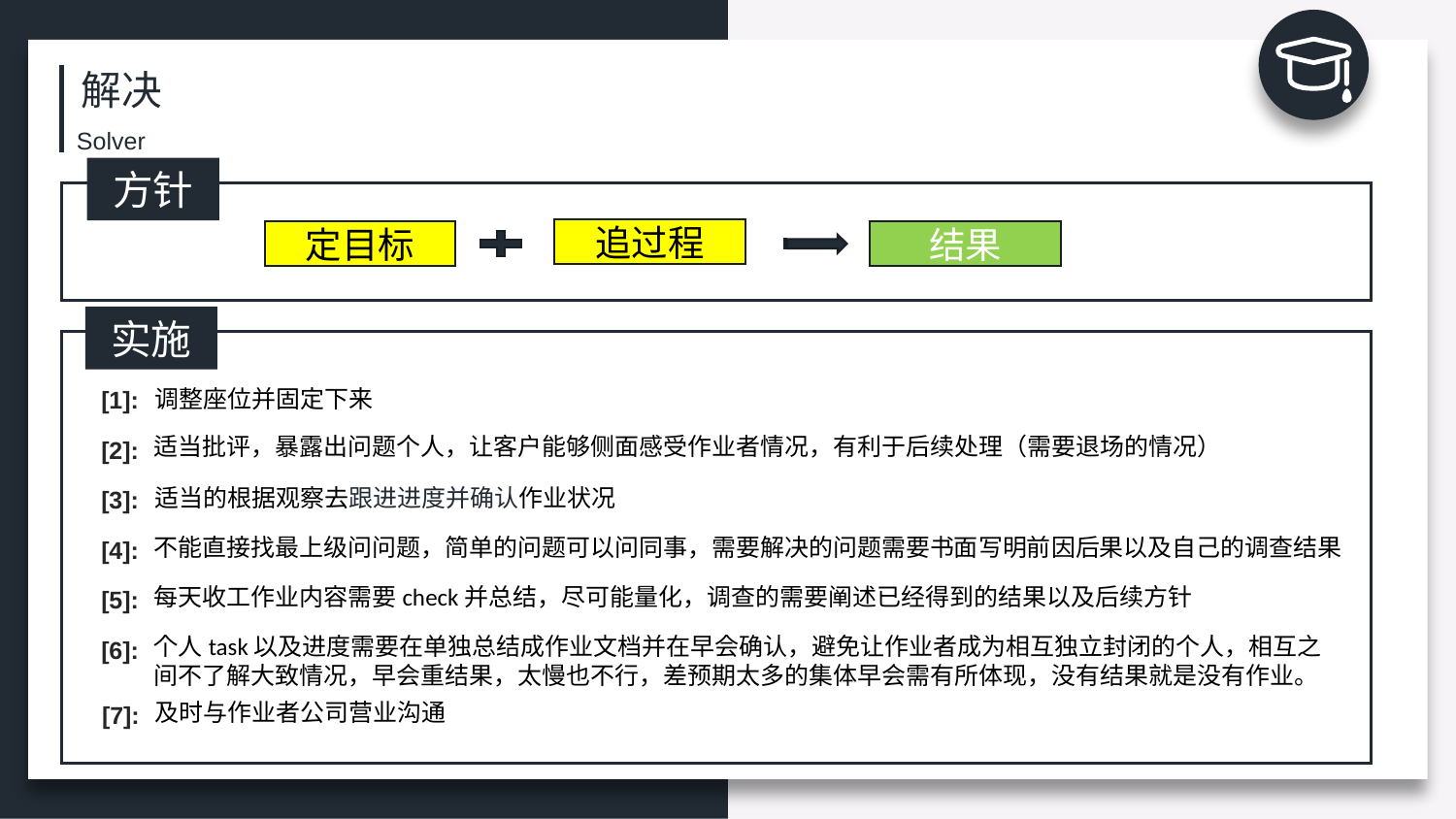

解决
Solver
方针

追过程
定目标
结果

实施

[1]:
[2]:
[3]:
[4]:
[5]:
[6]:
调整座位并固定下来
适当批评，暴露出问题个人，让客户能够侧面感受作业者情况，有利于后续处理（需要退场的情况）
适当的根据观察去跟进进度并确认作业状况
不能直接找最上级问问题，简单的问题可以问同事，需要解决的问题需要书面写明前因后果以及自己的调查结果
每天收工作业内容需要check并总结，尽可能量化，调查的需要阐述已经得到的结果以及后续方针
个人task以及进度需要在单独总结成作业文档并在早会确认，避免让作业者成为相互独立封闭的个人，相互之间不了解大致情况，早会重结果，太慢也不行，差预期太多的集体早会需有所体现，没有结果就是没有作业。
[7]:

及时与作业者公司营业沟通